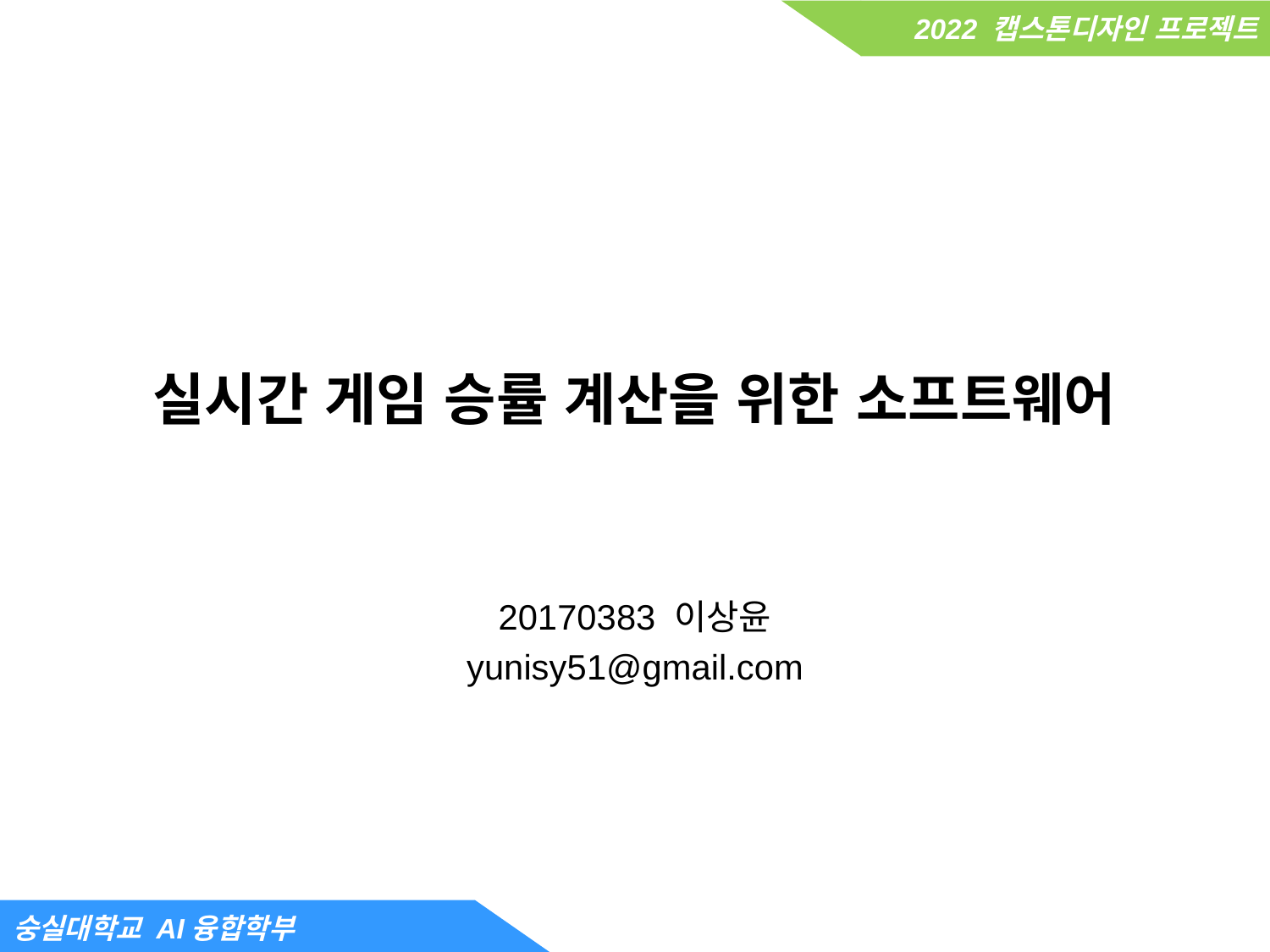

# 실시간 게임 승률 계산을 위한 소프트웨어

20170383 이상윤
yunisy51@gmail.com